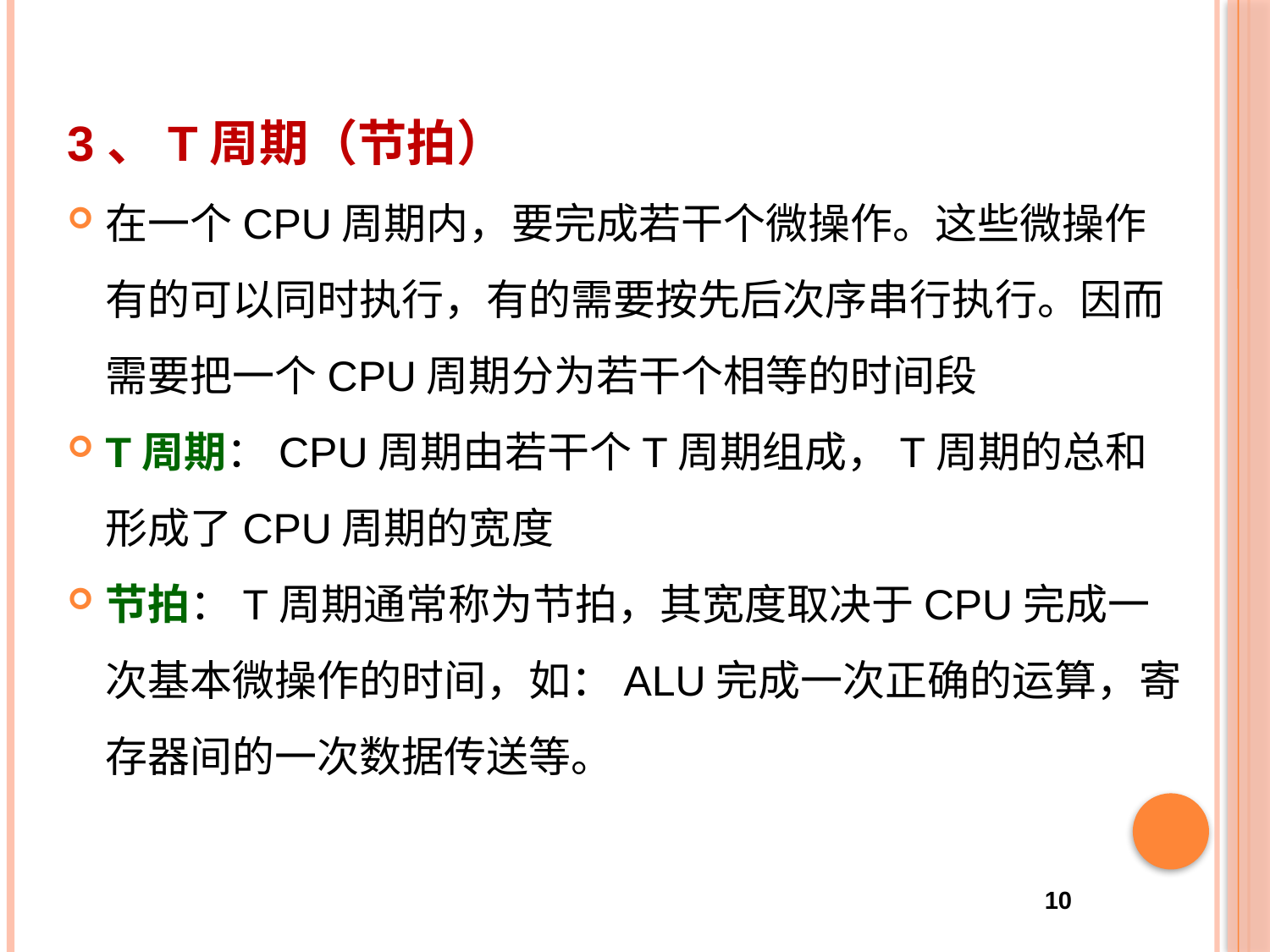

3、T周期（节拍）
在一个CPU周期内，要完成若干个微操作。这些微操作有的可以同时执行，有的需要按先后次序串行执行。因而需要把一个CPU周期分为若干个相等的时间段
T周期：CPU周期由若干个T周期组成，T周期的总和形成了CPU周期的宽度
节拍：T周期通常称为节拍，其宽度取决于CPU完成一次基本微操作的时间，如：ALU完成一次正确的运算，寄存器间的一次数据传送等。

10